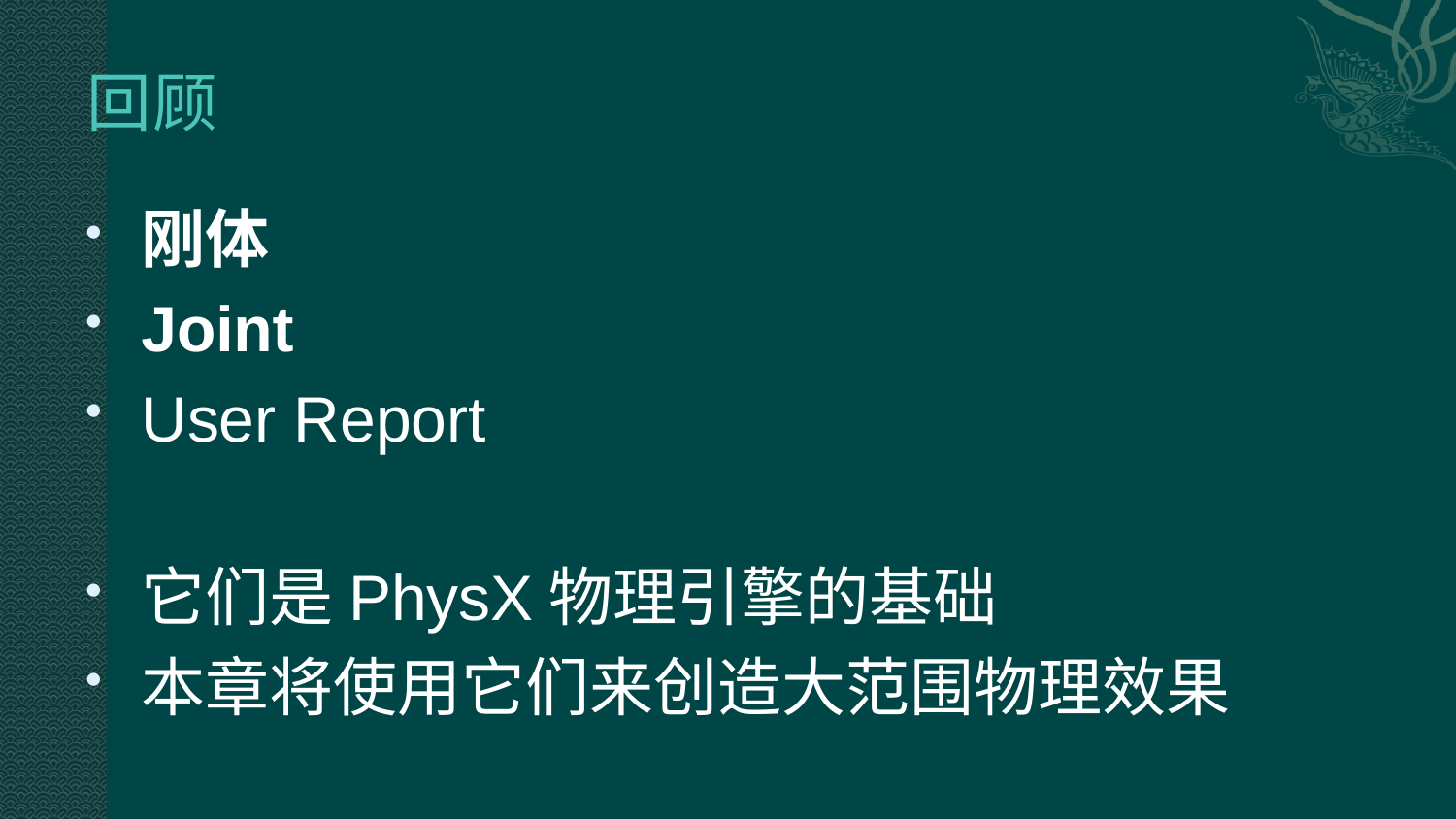

# 回顾
刚体
Joint
User Report

它们是PhysX物理引擎的基础
本章将使用它们来创造大范围物理效果